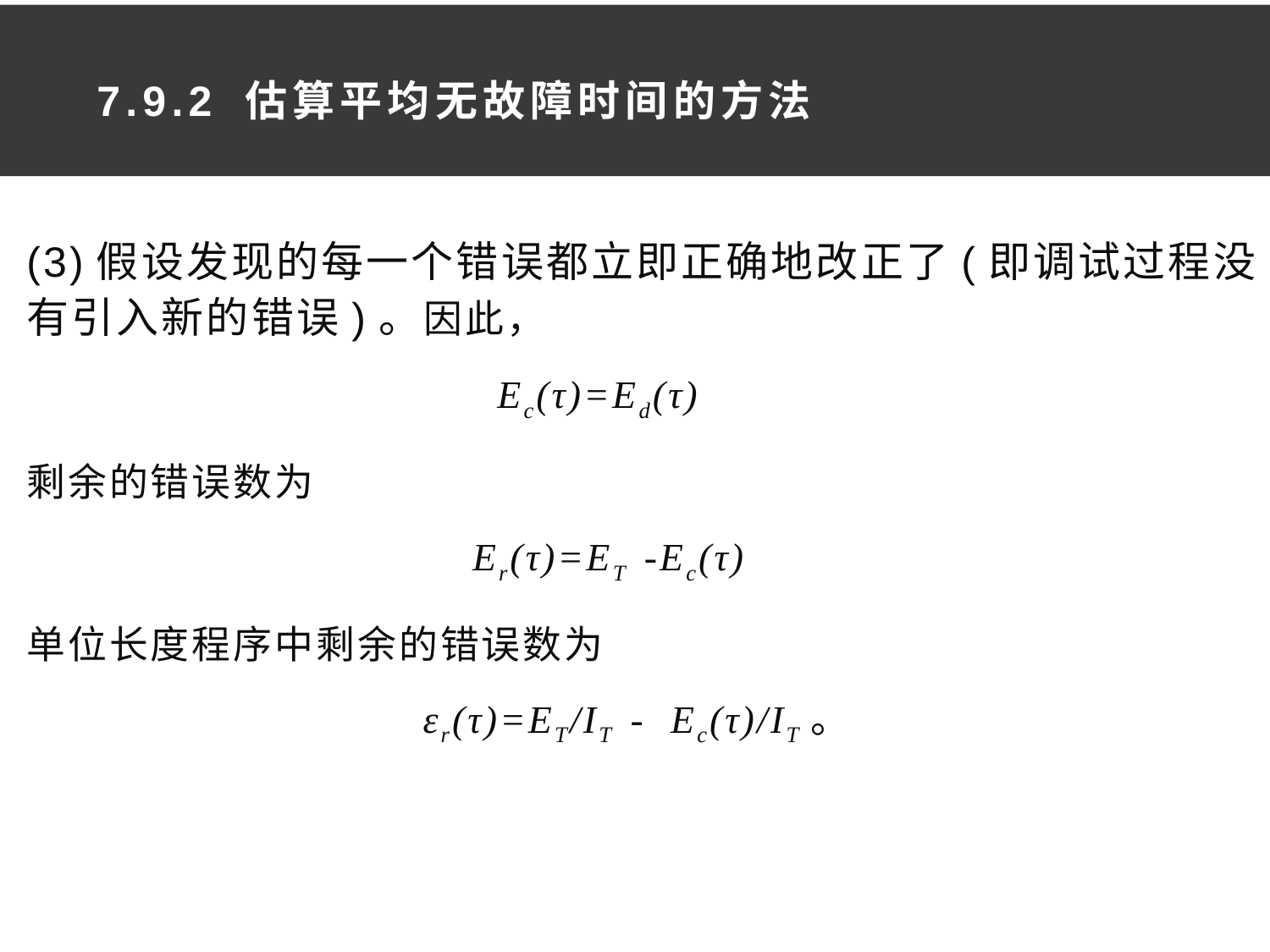

7.9.2 估算平均无故障时间的方法
(3)假设发现的每一个错误都立即正确地改正了(即调试过程没有引入新的错误)。因此，
                                      Ec(τ)=Ed(τ)
剩余的错误数为
                                    Er(τ)=ET  -Ec(τ)
单位长度程序中剩余的错误数为
                                εr(τ)=ET/IT  -  Ec(τ)/IT。